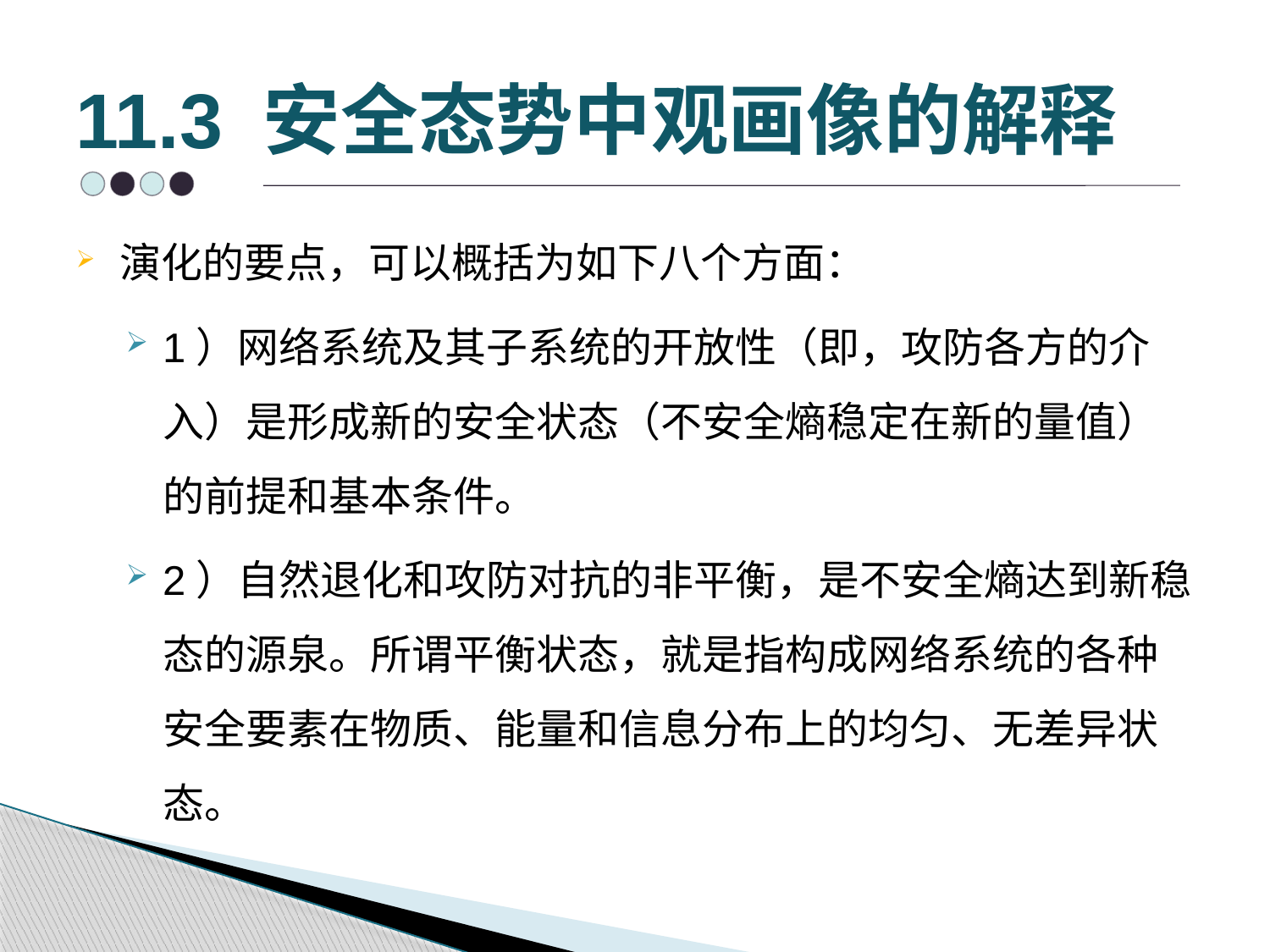

# 11.3 安全态势中观画像的解释

演化的要点，可以概括为如下八个方面：
1）网络系统及其子系统的开放性（即，攻防各方的介入）是形成新的安全状态（不安全熵稳定在新的量值）的前提和基本条件。
2）自然退化和攻防对抗的非平衡，是不安全熵达到新稳态的源泉。所谓平衡状态，就是指构成网络系统的各种安全要素在物质、能量和信息分布上的均匀、无差异状态。